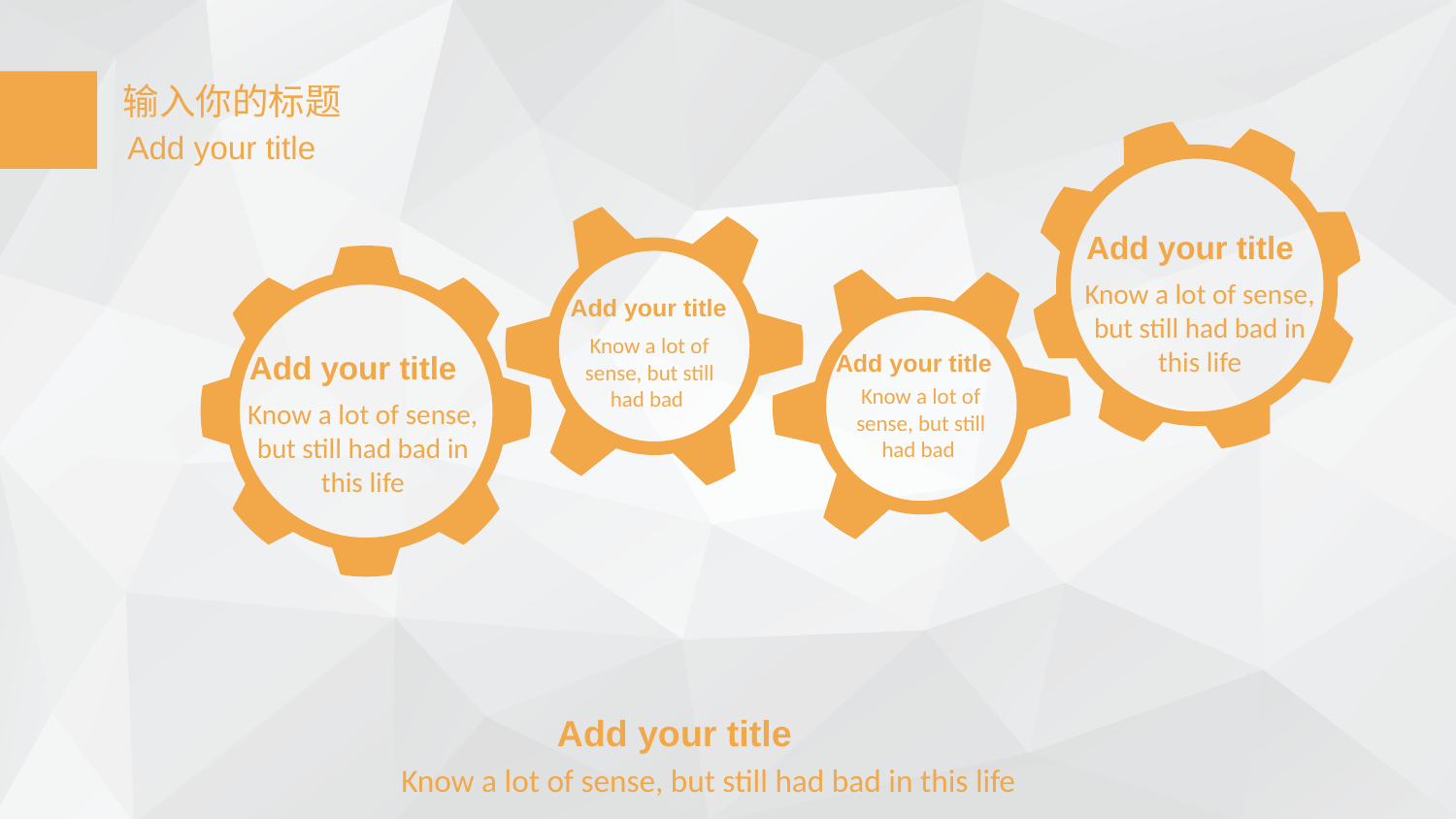

输入你的标题

Add your title

Add your title

Know a lot of sense, but still had bad in this life
Add your title
Know a lot of sense, but still had bad
Add your title
Add your title
Know a lot of sense, but still had bad
Know a lot of sense, but still had bad in this life
Add your title
Know a lot of sense, but still had bad in this life